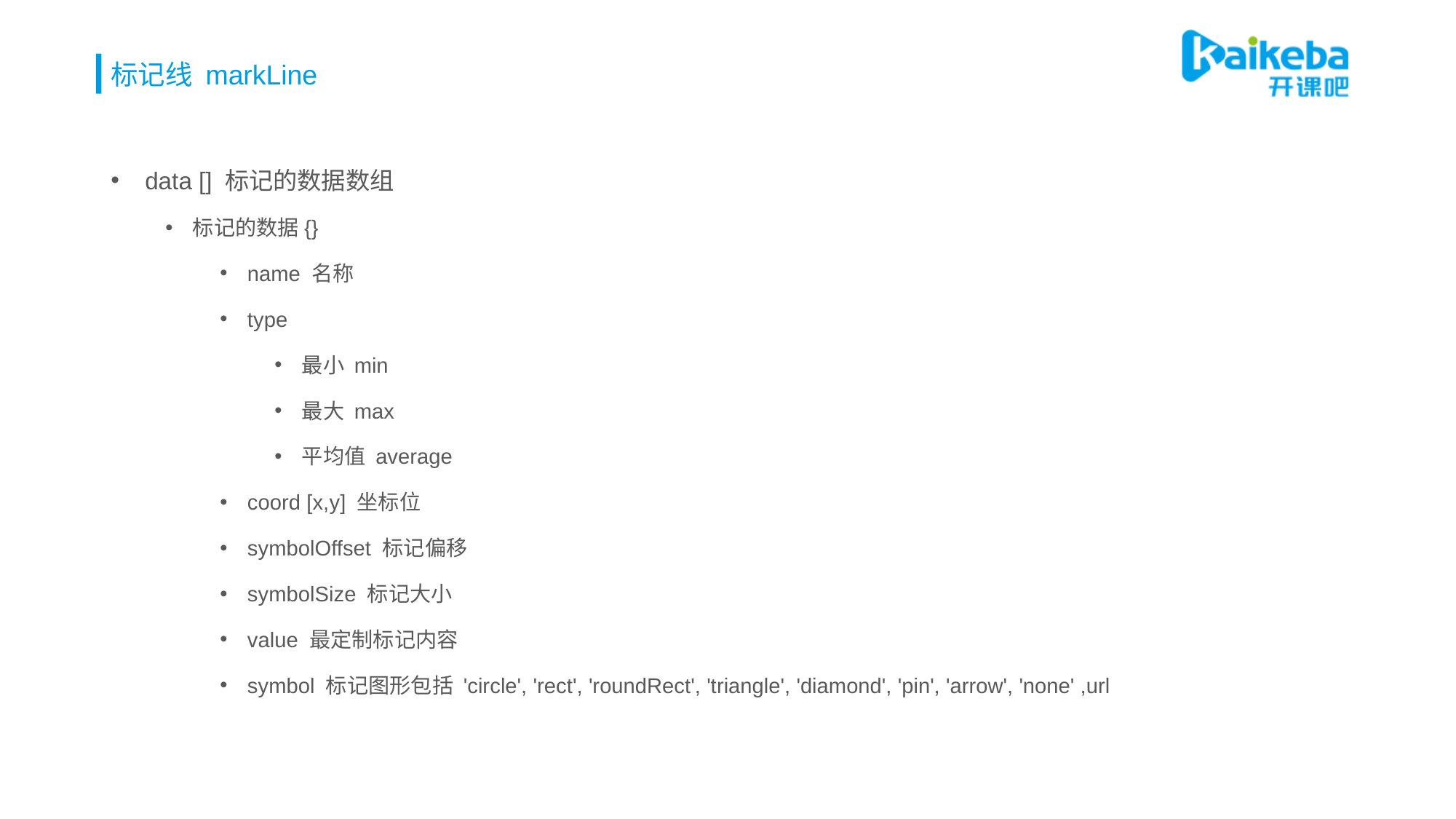

# 标记线 markLine
data [] 标记的数据数组
标记的数据{}
name 名称
type
最小 min
最大 max
平均值 average
coord [x,y] 坐标位
symbolOffset 标记偏移
symbolSize 标记大小
value 最定制标记内容
symbol 标记图形包括 'circle', 'rect', 'roundRect', 'triangle', 'diamond', 'pin', 'arrow', 'none' ,url